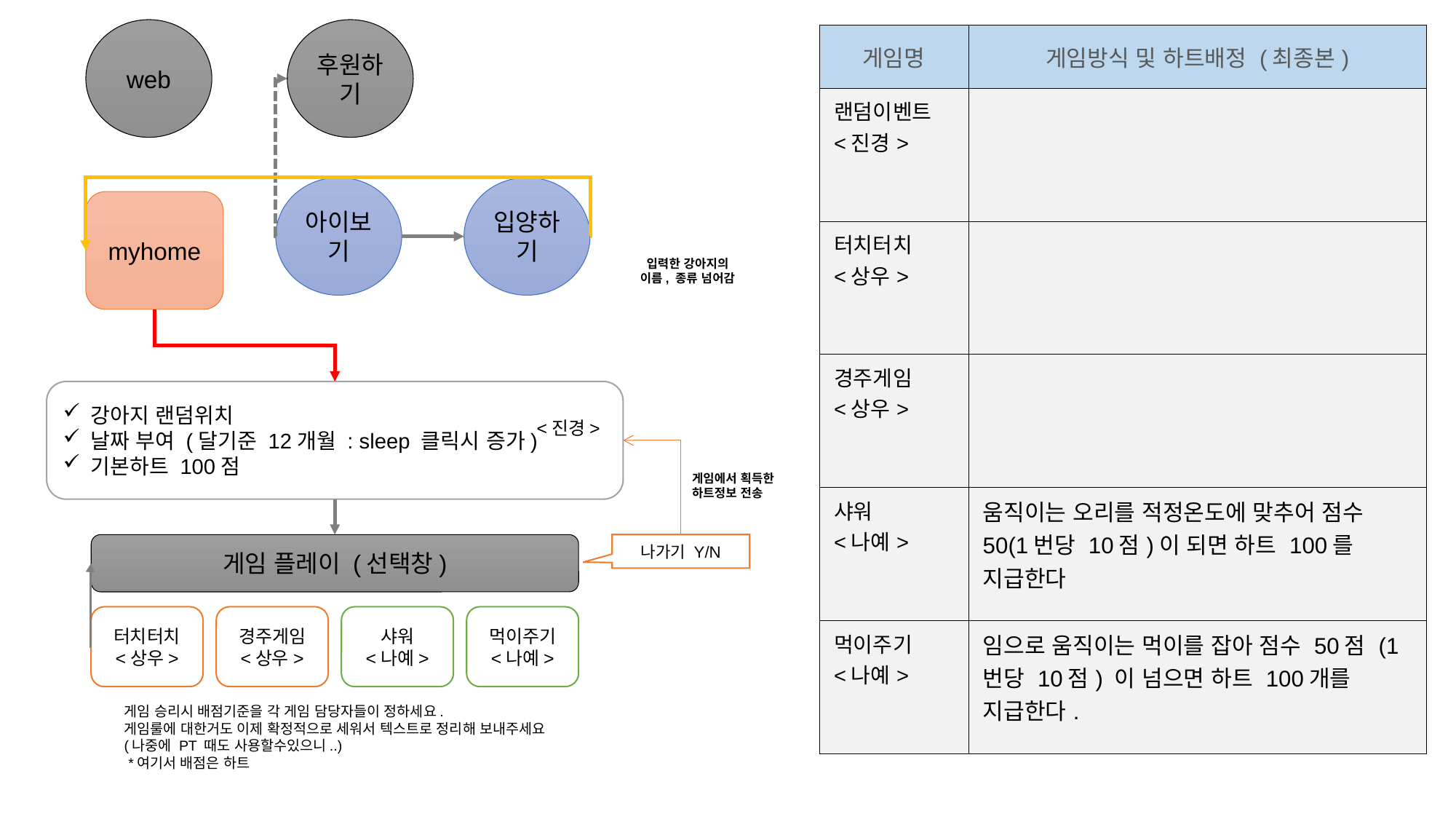

web
후원하기
| 게임명 | 게임방식 및 하트배정 (최종본) |
| --- | --- |
| 랜덤이벤트 <진경> |  |
| 터치터치 <상우> |  |
| 경주게임 <상우> |  |
| 샤워 <나예> | 움직이는 오리를 적정온도에 맞추어 점수 50(1번당 10점)이 되면 하트 100를 지급한다 |
| 먹이주기 <나예> | 임으로 움직이는 먹이를 잡아 점수 50점 (1번당 10점) 이 넘으면 하트 100개를 지급한다. |
아이보기
입양하기
myhome
입력한 강아지의
이름, 종류 넘어감
강아지 랜덤위치
날짜 부여 (달기준 12개월 : sleep 클릭시 증가)
기본하트 100점
<진경>
게임에서 획득한
하트정보 전송
게임 플레이 (선택창)
나가기 Y/N
터치터치
<상우>
경주게임
<상우>
샤워
<나예>
먹이주기
<나예>
게임 승리시 배점기준을 각 게임 담당자들이 정하세요.
게임룰에 대한거도 이제 확정적으로 세워서 텍스트로 정리해 보내주세요
(나중에 PT 때도 사용할수있으니..)
 *여기서 배점은 하트